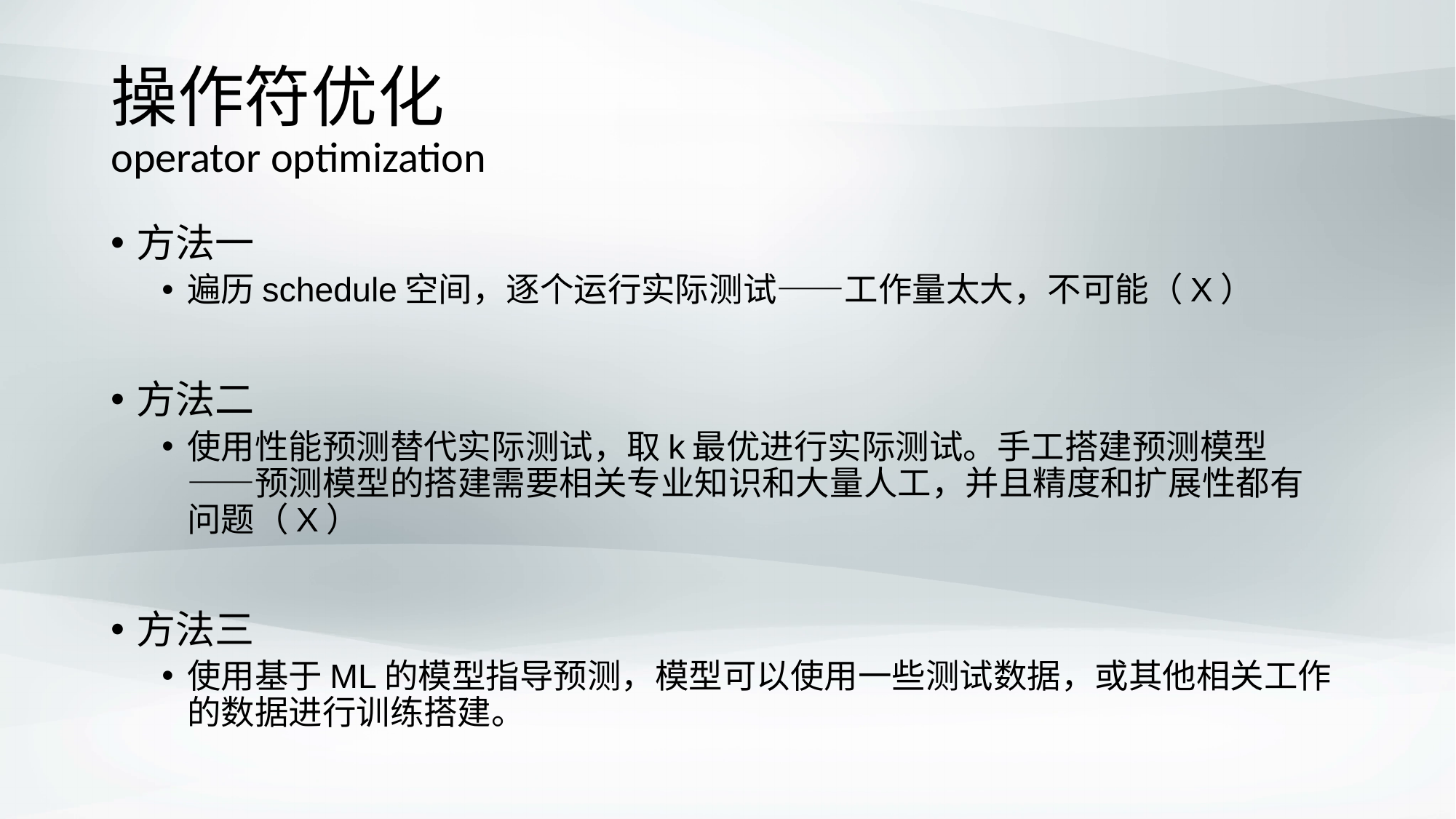

# 操作符优化 operator optimization
方法一
遍历schedule空间，逐个运行实际测试——工作量太大，不可能（X）

方法二
使用性能预测替代实际测试，取k最优进行实际测试。手工搭建预测模型——预测模型的搭建需要相关专业知识和大量人工，并且精度和扩展性都有问题（X）

方法三
使用基于ML的模型指导预测，模型可以使用一些测试数据，或其他相关工作的数据进行训练搭建。